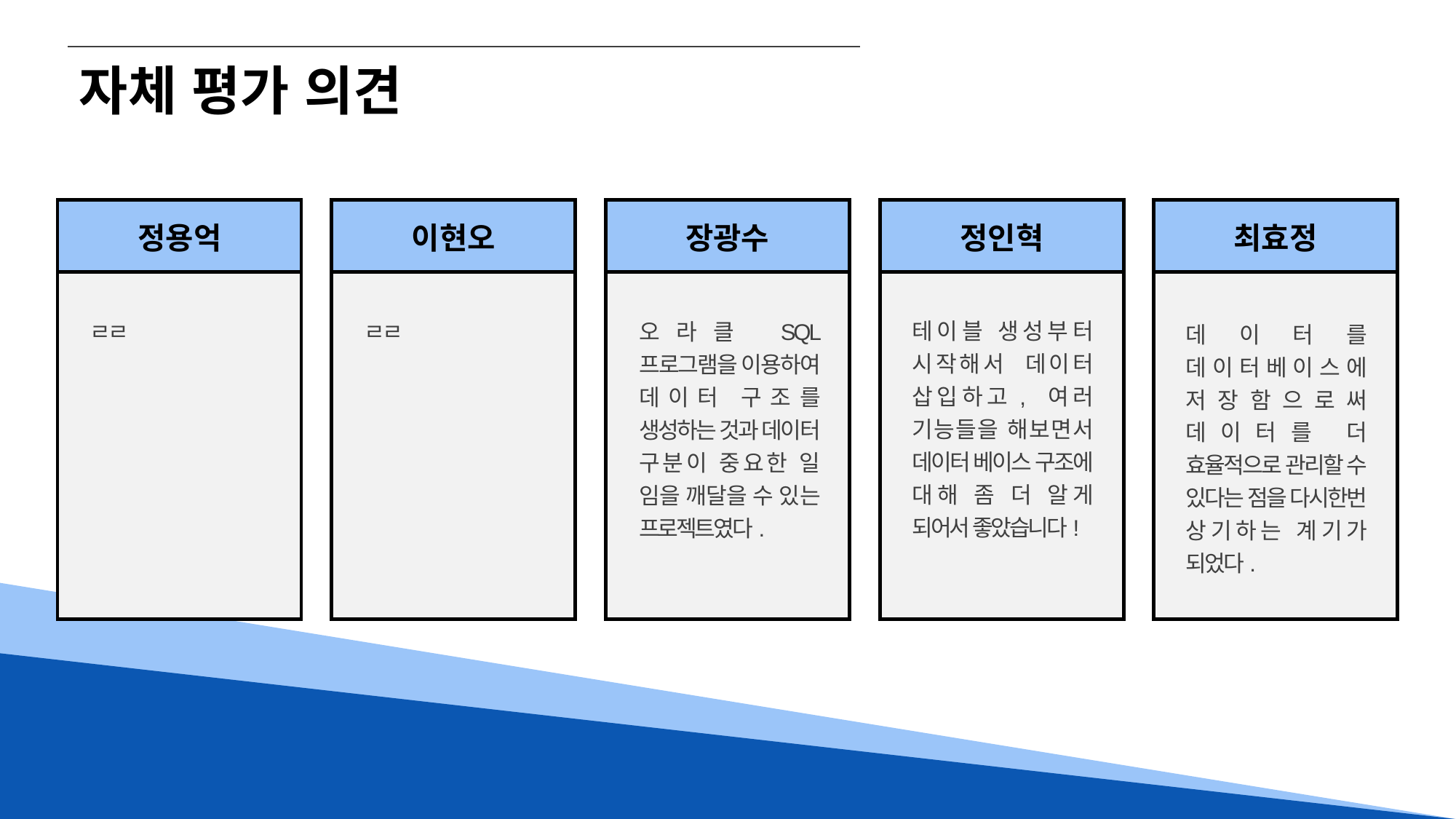

자체 평가 의견

정용억

장광수
테이블 생성부터 시작해서  데이터 삽입하고, 여러 기능들을 해보면서 데이터 베이스 구조에 대해 좀 더 알게 되어서 좋았습니다!
ㄹㄹ
ㄹㄹ
오라클 SQL 프로그램을 이용하여 데이터 구조를 생성하는 것과 데이터 구분이 중요한 일 임을 깨달을 수 있는 프로젝트였다.

이현오

정인혁

최효정
데이터를 데이터베이스에 저장함으로써 데이터를 더 효율적으로 관리할 수 있다는 점을 다시한번 상기하는 계기가 되었다.